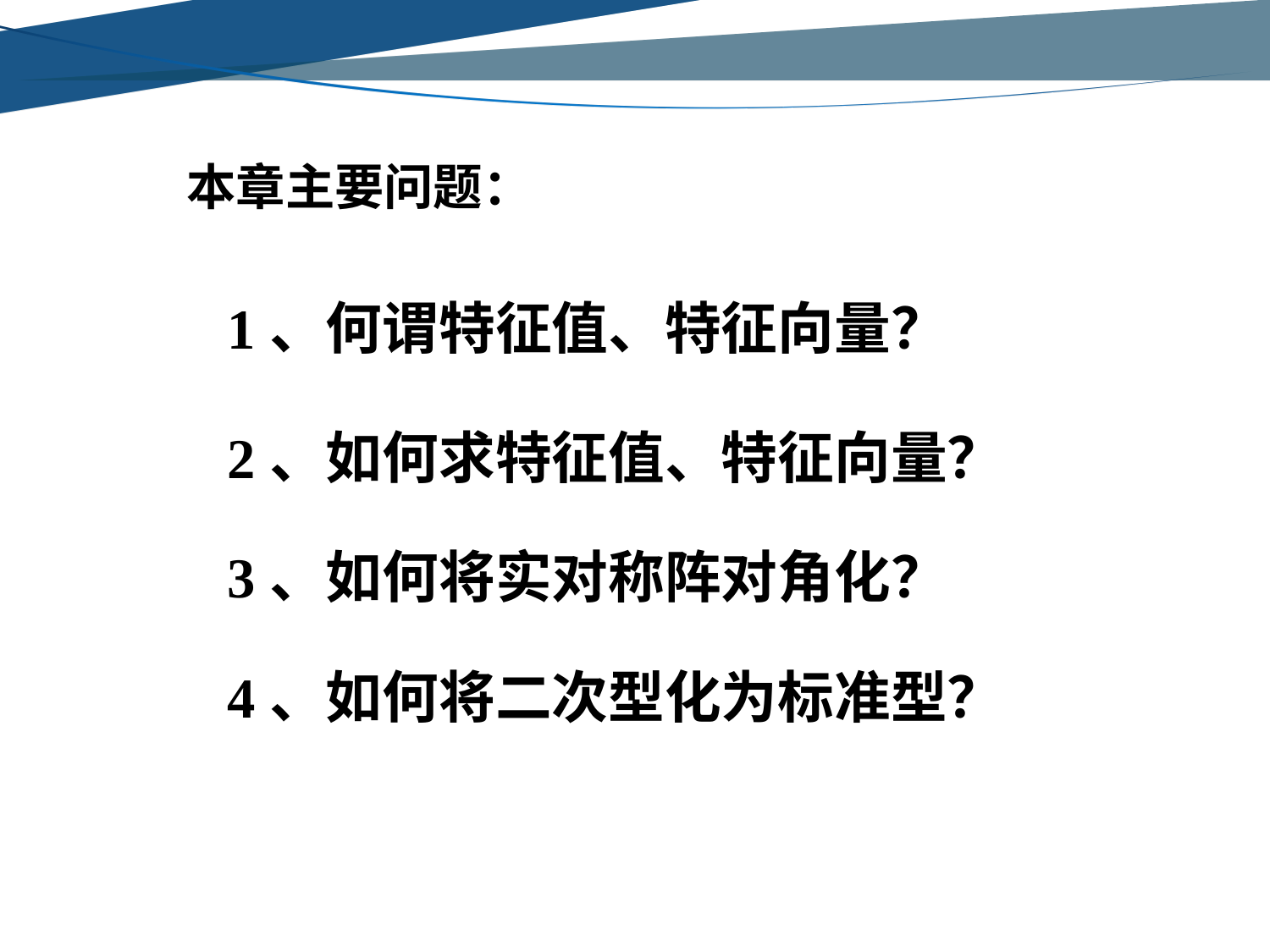

本章主要问题：
1、何谓特征值、特征向量？
2、如何求特征值、特征向量？
3、如何将实对称阵对角化？
4、如何将二次型化为标准型？